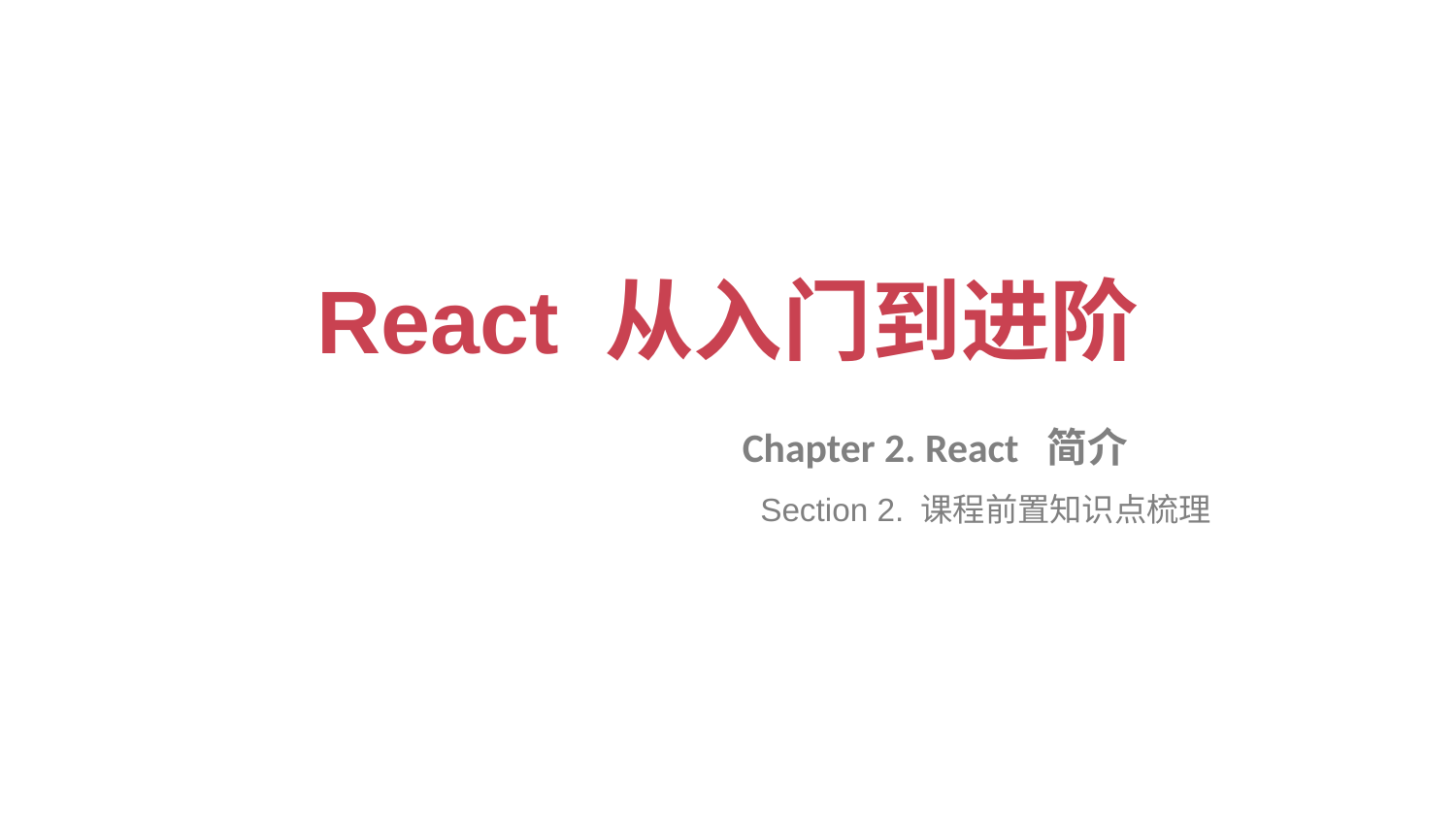

# React 从入门到进阶
Chapter 2. React  简介
  Section 2. 课程前置知识点梳理